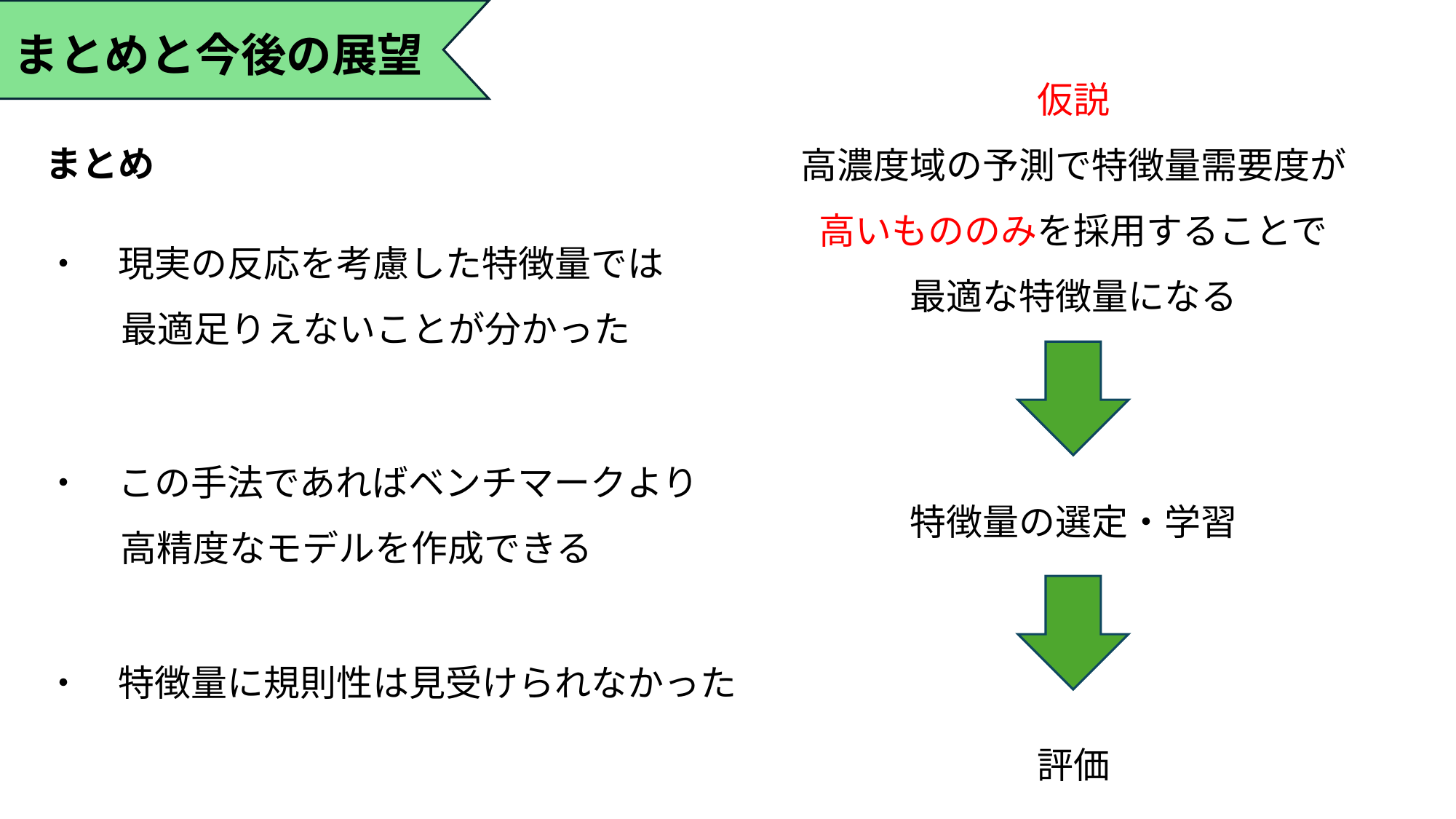

まとめと今後の展望
仮説
高濃度域の予測で特徴量需要度が
高いもののみを採用することで
最適な特徴量になる
まとめ
・　現実の反応を考慮した特徴量では
最適足りえないことが分かった

・　この手法であればベンチマークより
高精度なモデルを作成できる
特徴量の選定・学習

・　特徴量に規則性は見受けられなかった
評価